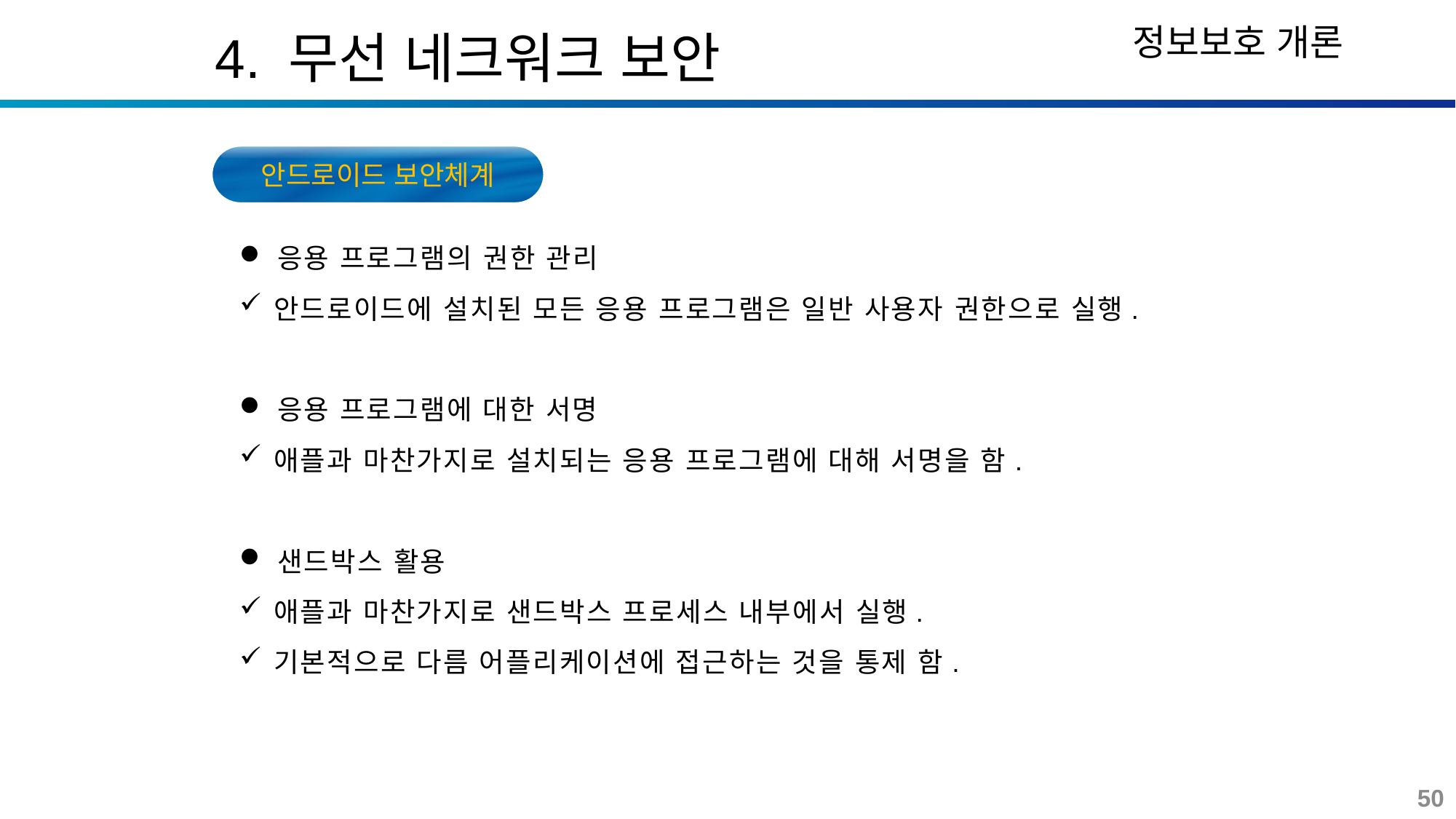

4. 무선 네크워크 보안
안드로이드 보안체계

응용 프로그램의 권한 관리
안드로이드에 설치된 모든 응용 프로그램은 일반 사용자 권한으로 실행.

응용 프로그램에 대한 서명
애플과 마찬가지로 설치되는 응용 프로그램에 대해 서명을 함.

샌드박스 활용
애플과 마찬가지로 샌드박스 프로세스 내부에서 실행.
기본적으로 다름 어플리케이션에 접근하는 것을 통제 함.

50